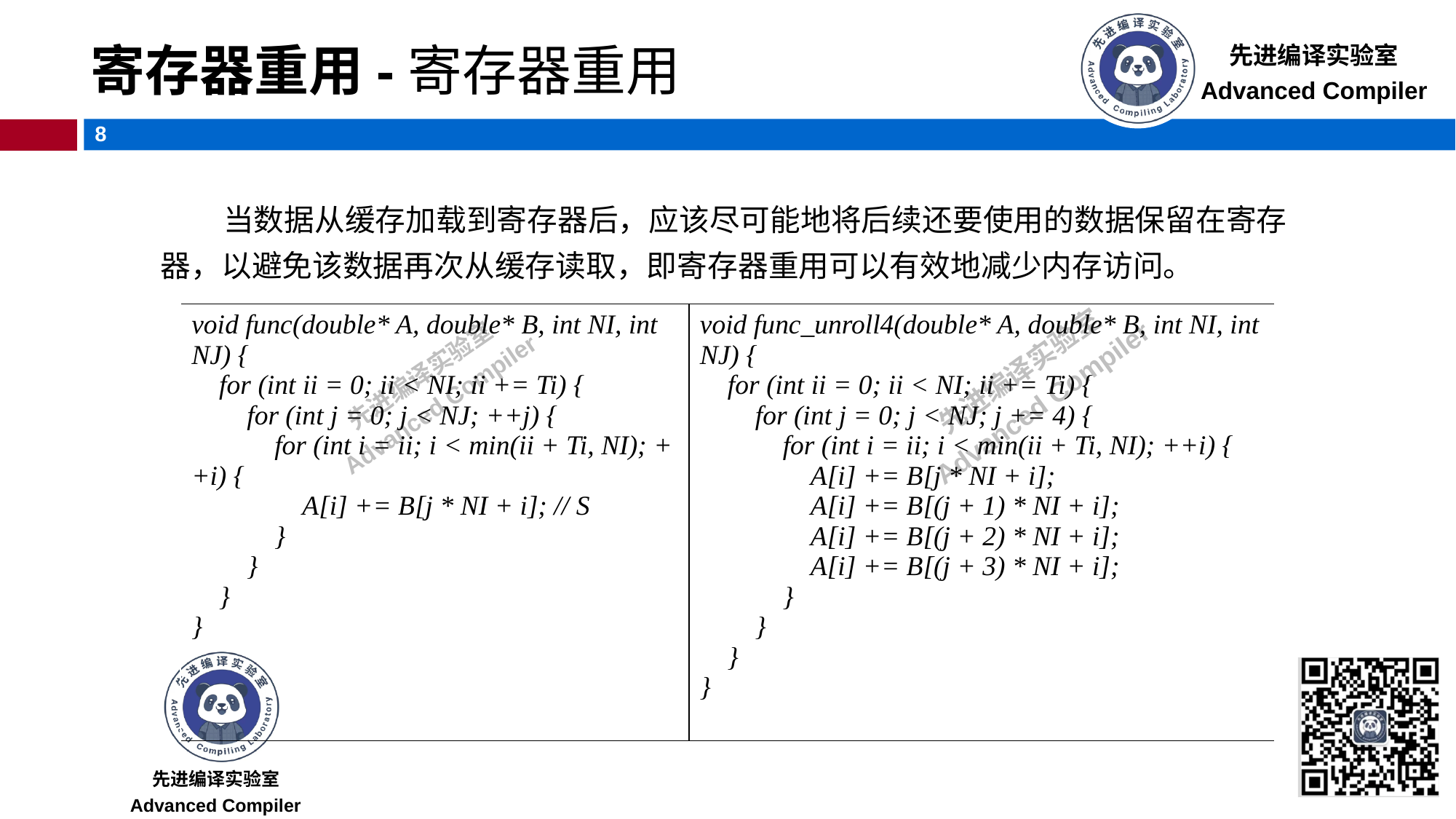

# 寄存器重用-寄存器重用
      当数据从缓存加载到寄存器后，应该尽可能地将后续还要使用的数据保留在寄存器，以避免该数据再次从缓存读取，即寄存器重用可以有效地减少内存访问。
| void func(double\* A, double\* B, int NI, int NJ) { for (int ii = 0; ii < NI; ii += Ti) { for (int j = 0; j < NJ; ++j) { for (int i = ii; i < min(ii + Ti, NI); ++i) { A[i] += B[j \* NI + i]; // S } } } } | void func\_unroll4(double\* A, double\* B, int NI, int NJ) { for (int ii = 0; ii < NI; ii += Ti) { for (int j = 0; j < NJ; j += 4) { for (int i = ii; i < min(ii + Ti, NI); ++i) { A[i] += B[j \* NI + i]; A[i] += B[(j + 1) \* NI + i]; A[i] += B[(j + 2) \* NI + i]; A[i] += B[(j + 3) \* NI + i]; } } } } |
| --- | --- |